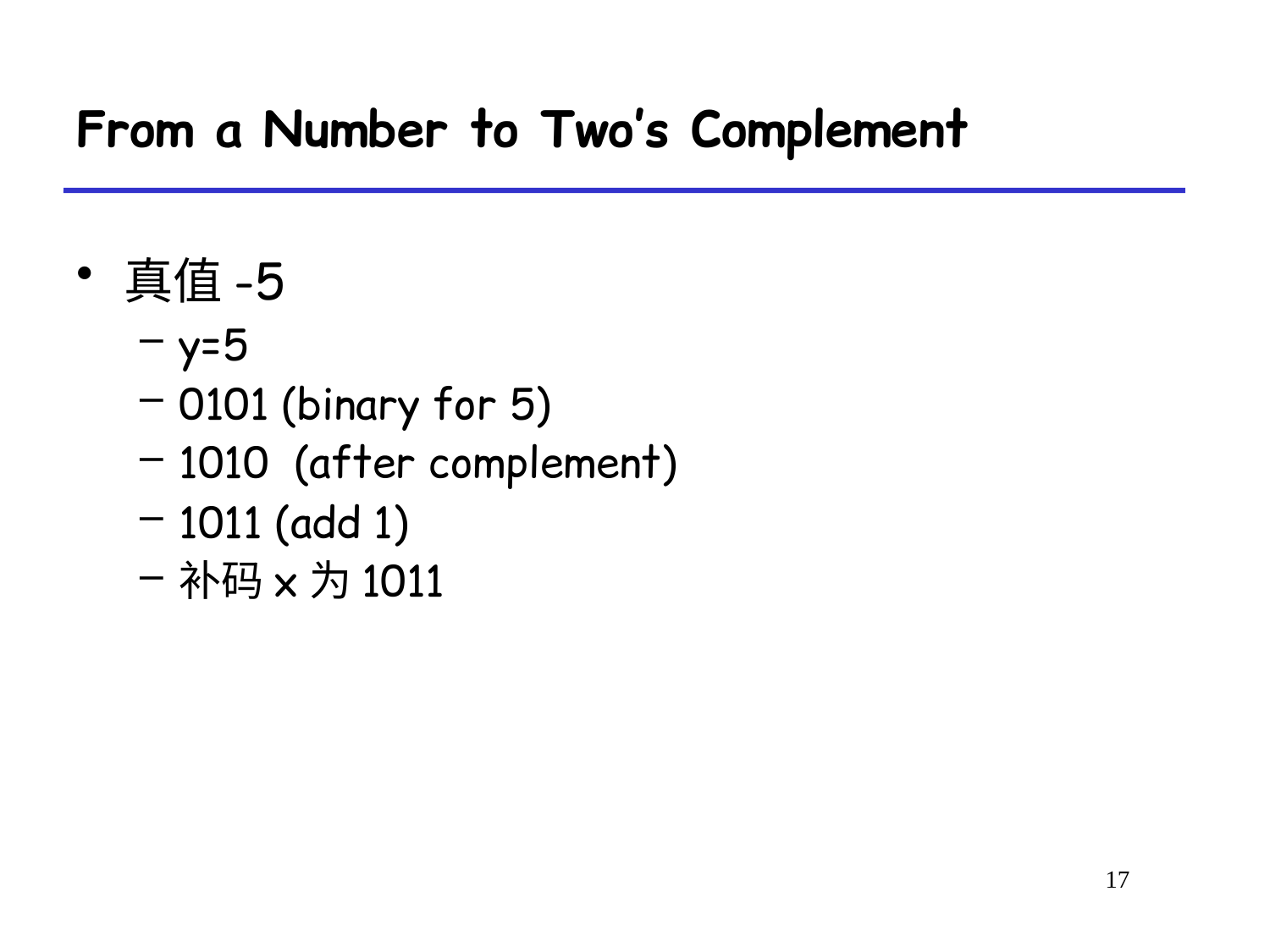

# From a Number to Two’s Complement
真值-5
y=5
0101 (binary for 5)
1010  (after complement)
1011 (add 1)
补码x为1011
17